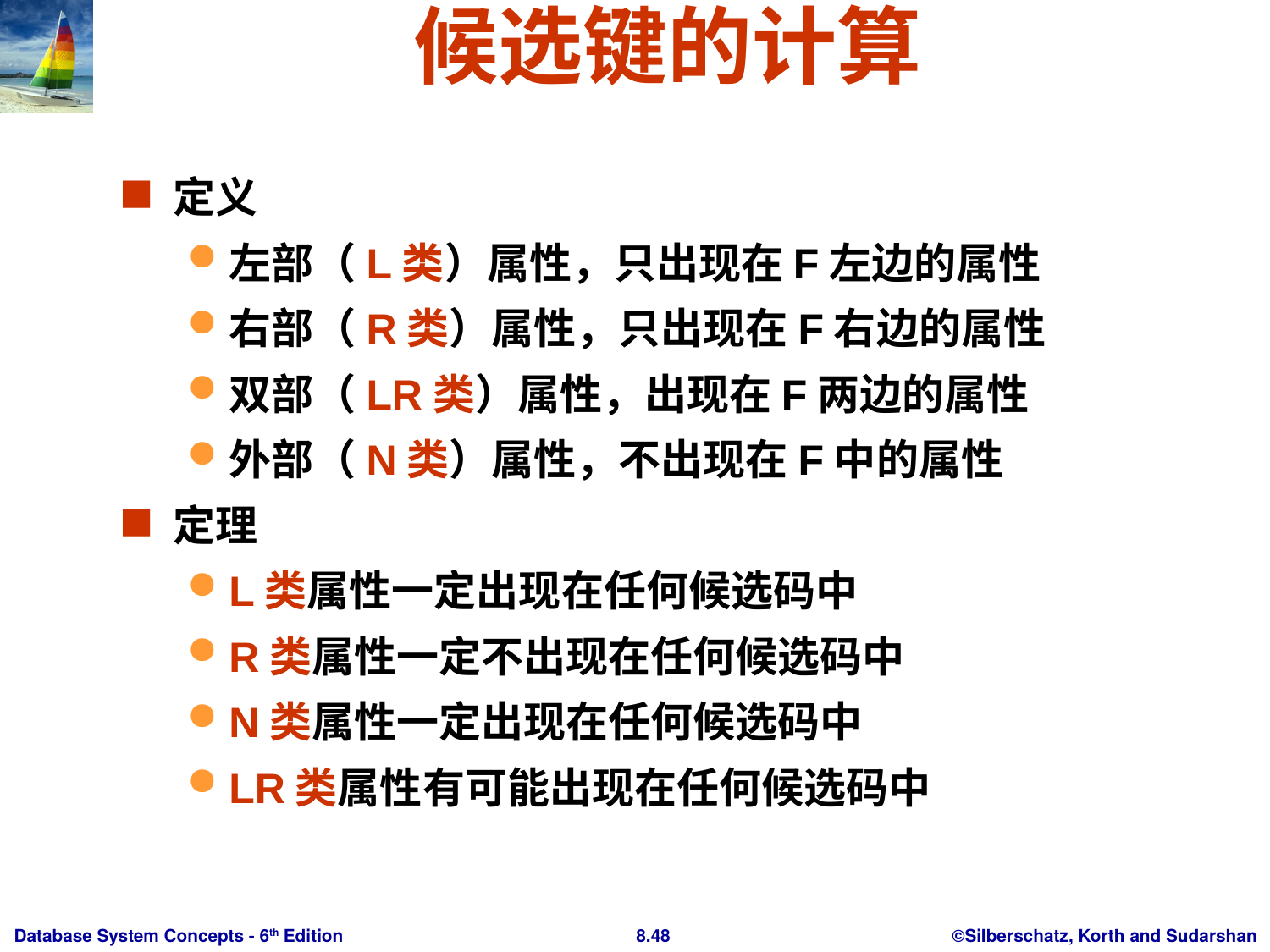

# 候选键的计算
定义
左部（L类）属性，只出现在F左边的属性
右部（R类）属性，只出现在F右边的属性
双部（LR类）属性，出现在F两边的属性
外部（N类）属性，不出现在F中的属性
定理
L类属性一定出现在任何候选码中
R类属性一定不出现在任何候选码中
N类属性一定出现在任何候选码中
LR类属性有可能出现在任何候选码中